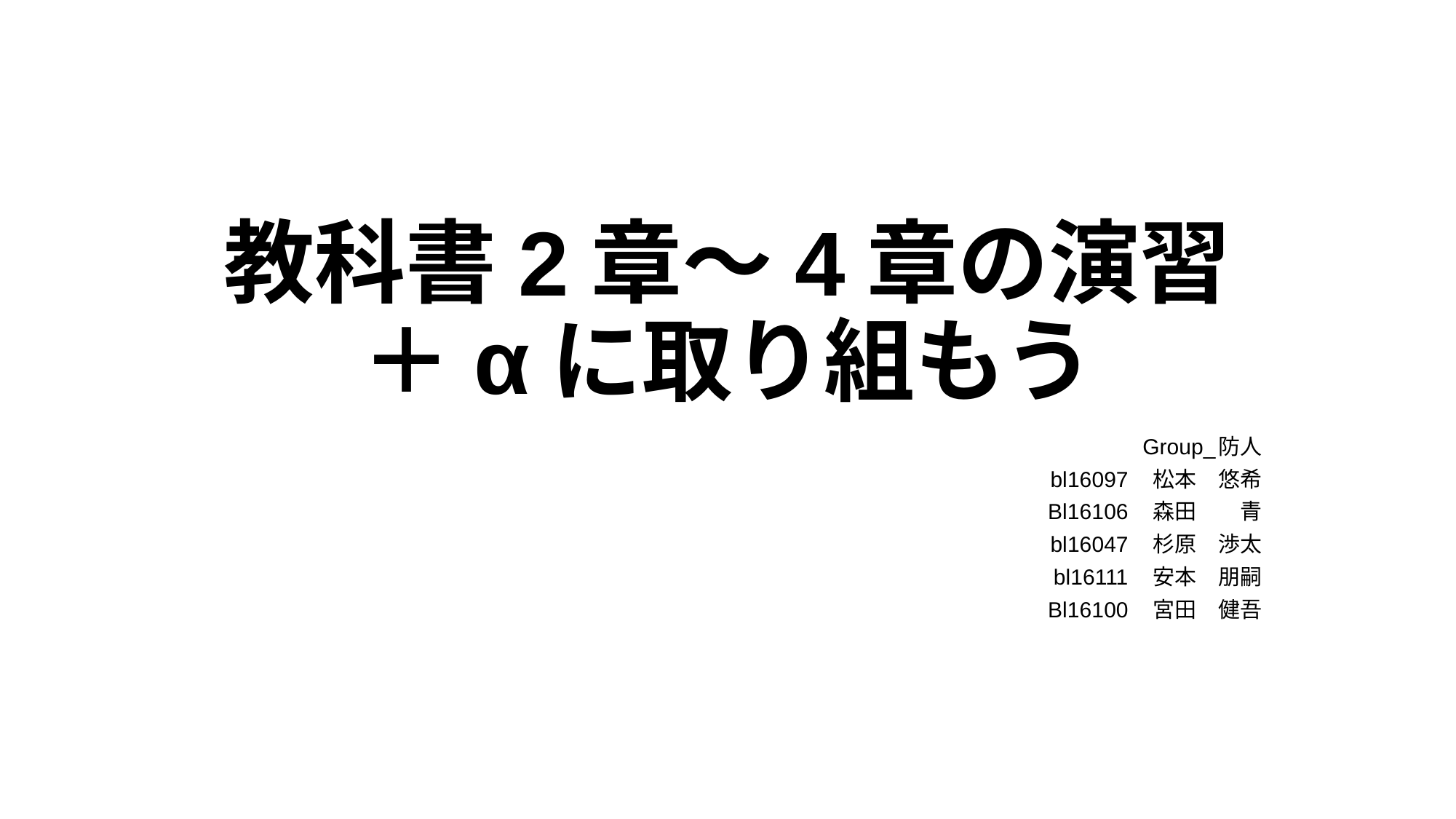

# 教科書2章～4章の演習 ＋αに取り組もう
Group_防人
bl16097　松本　悠希
Bl16106　森田　　青
bl16047　杉原　渉太
bl16111　安本　朋嗣
Bl16100　宮田　健吾